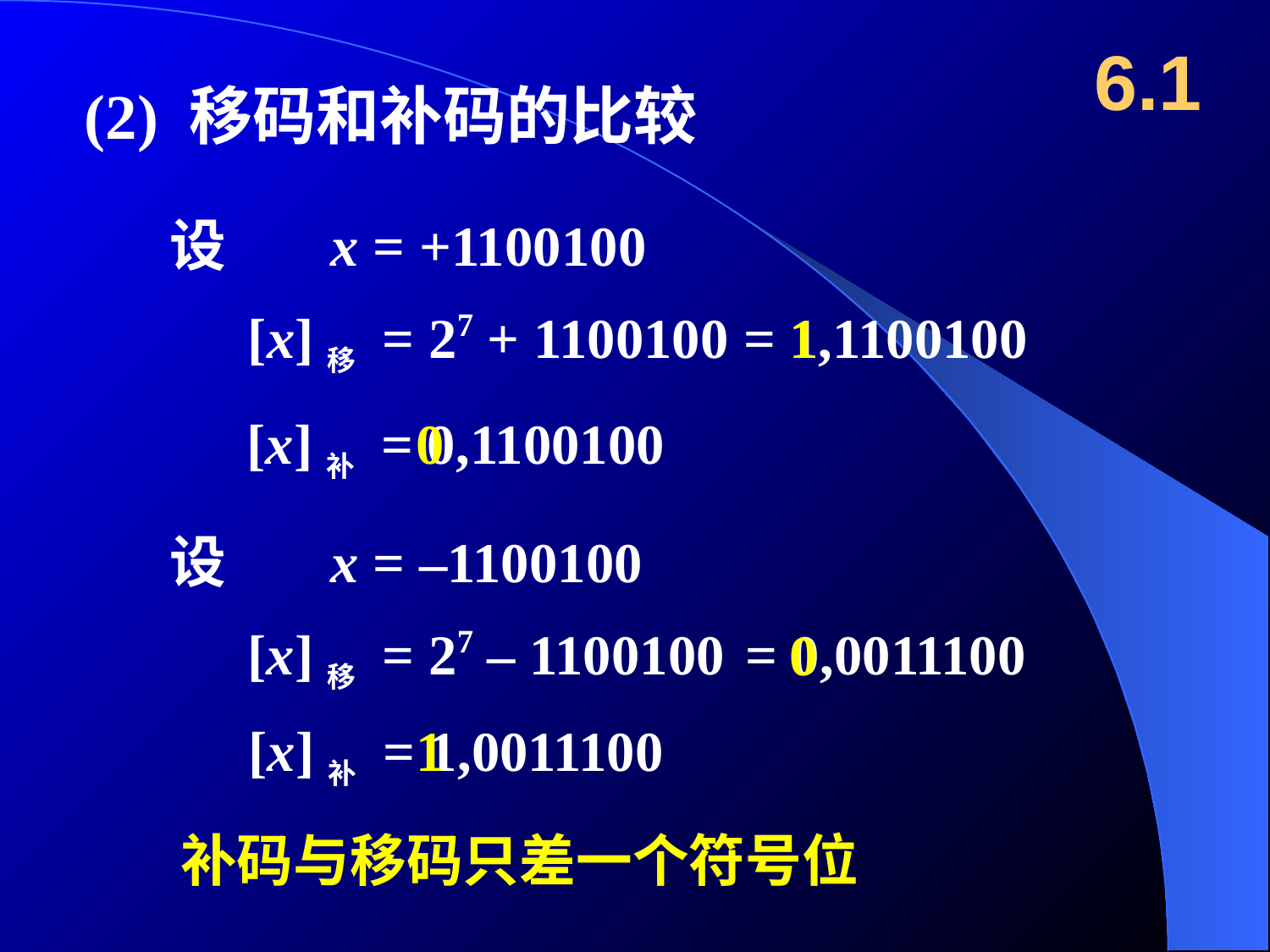

6.1
(2) 移码和补码的比较
设       x = +1100100
[x]移 = 27 + 1100100
= 1,1100100
1
[x]补 = 0,1100100
0
设       x = –1100100
[x]移 = 27 – 1100100
= 0,0011100
0
[x]补 = 1,0011100
1
补码与移码只差一个符号位